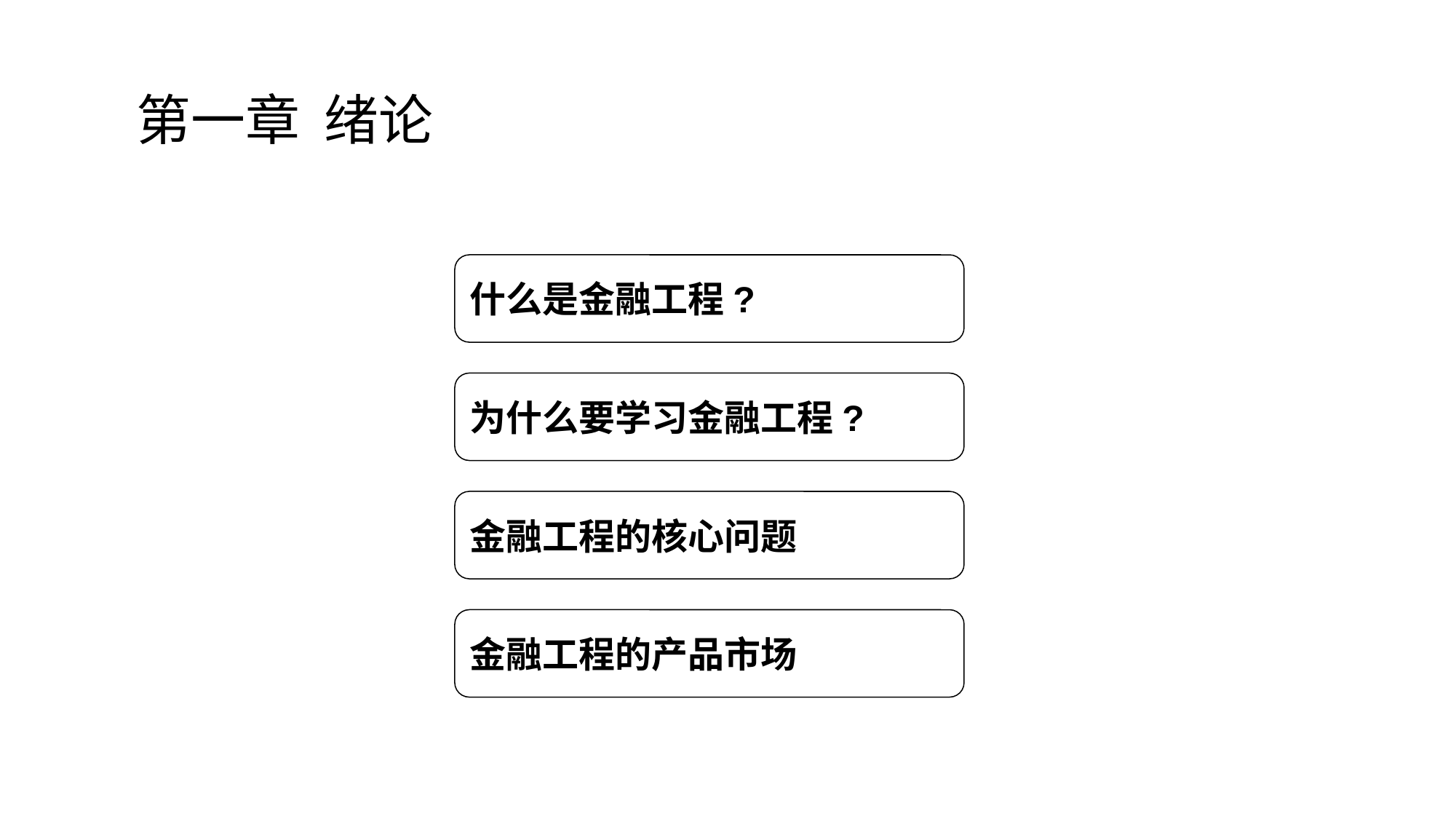

第一章  绪论

什么是金融工程?
为什么要学习金融工程?
金融工程的核心问题
金融工程的产品市场